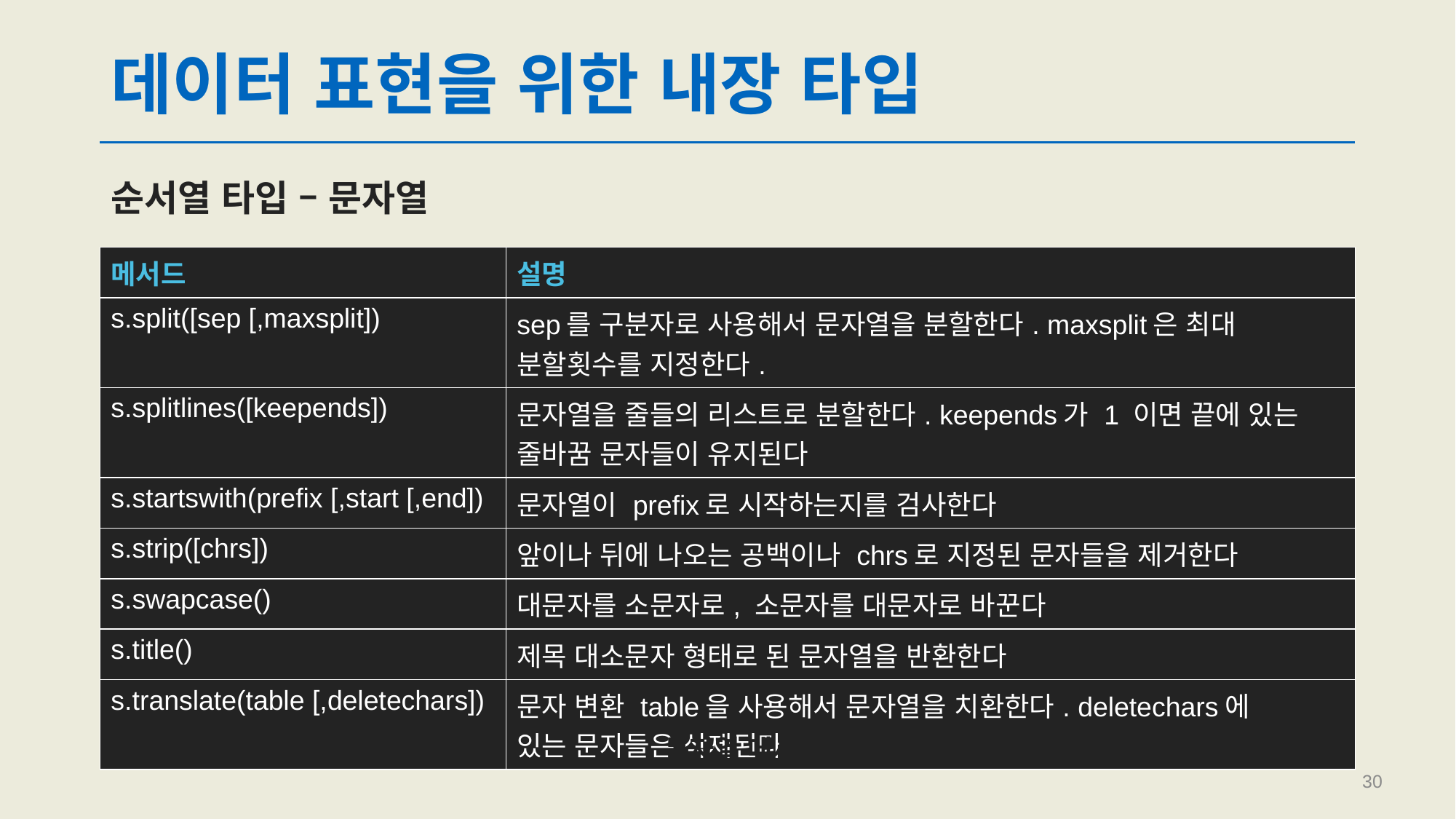

# 데이터 표현을 위한 내장 타입
순서열 타입 – 문자열
| 메서드 | 설명 |
| --- | --- |
| s.split([sep [,maxsplit]) | sep를 구분자로 사용해서 문자열을 분할한다. maxsplit은 최대 분할횟수를 지정한다. |
| s.splitlines([keepends]) | 문자열을 줄들의 리스트로 분할한다. keepends가 1 이면 끝에 있는 줄바꿈 문자들이 유지된다 |
| s.startswith(prefix [,start [,end]) | 문자열이 prefix로 시작하는지를 검사한다 |
| s.strip([chrs]) | 앞이나 뒤에 나오는 공백이나 chrs로 지정된 문자들을 제거한다 |
| s.swapcase() | 대문자를 소문자로, 소문자를 대문자로 바꾼다 |
| s.title() | 제목 대소문자 형태로 된 문자열을 반환한다 |
| s.translate(table [,deletechars]) | 문자 변환 table을 사용해서 문자열을 치환한다. deletechars에 있는 문자들은 삭제된다 |
문자열 메서드
30